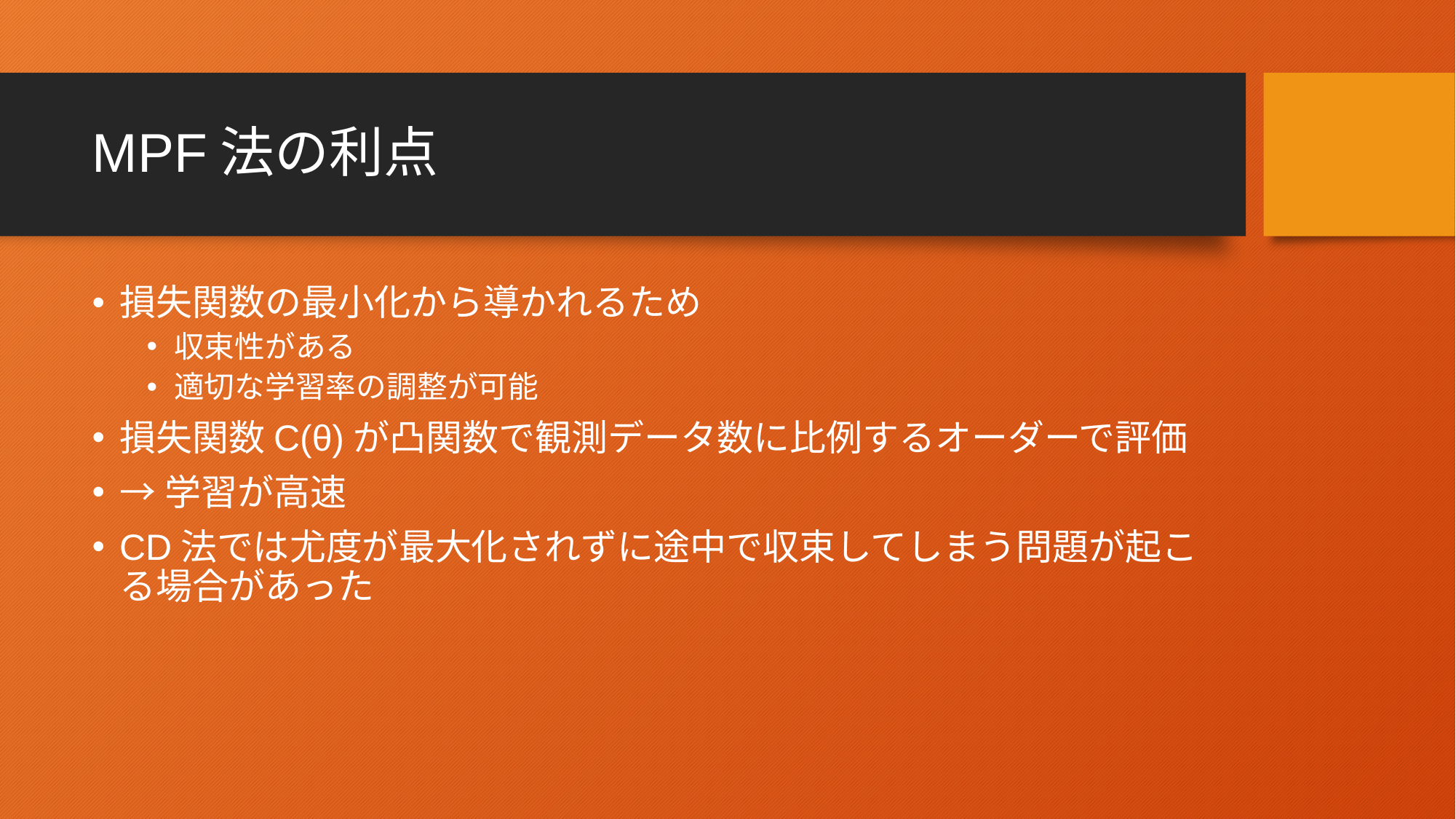

# MPF法の利点
損失関数の最小化から導かれるため
収束性がある
適切な学習率の調整が可能
損失関数C(θ)が凸関数で観測データ数に比例するオーダーで評価
→学習が高速
CD法では尤度が最大化されずに途中で収束してしまう問題が起こる場合があった